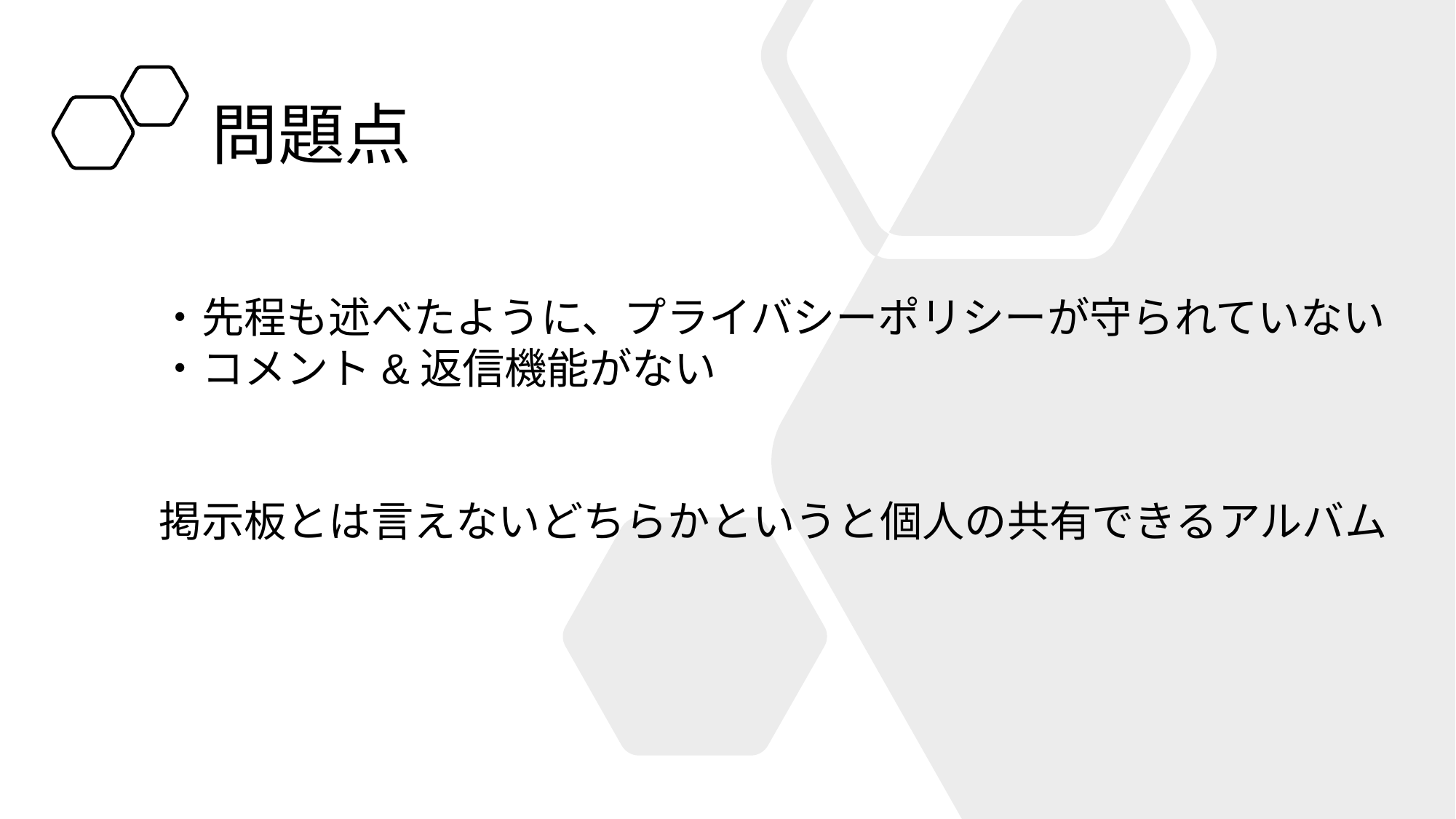

問題点
・先程も述べたように、プライバシーポリシーが守られていない
・コメント&返信機能がない

掲示板とは言えないどちらかというと個人の共有できるアルバム